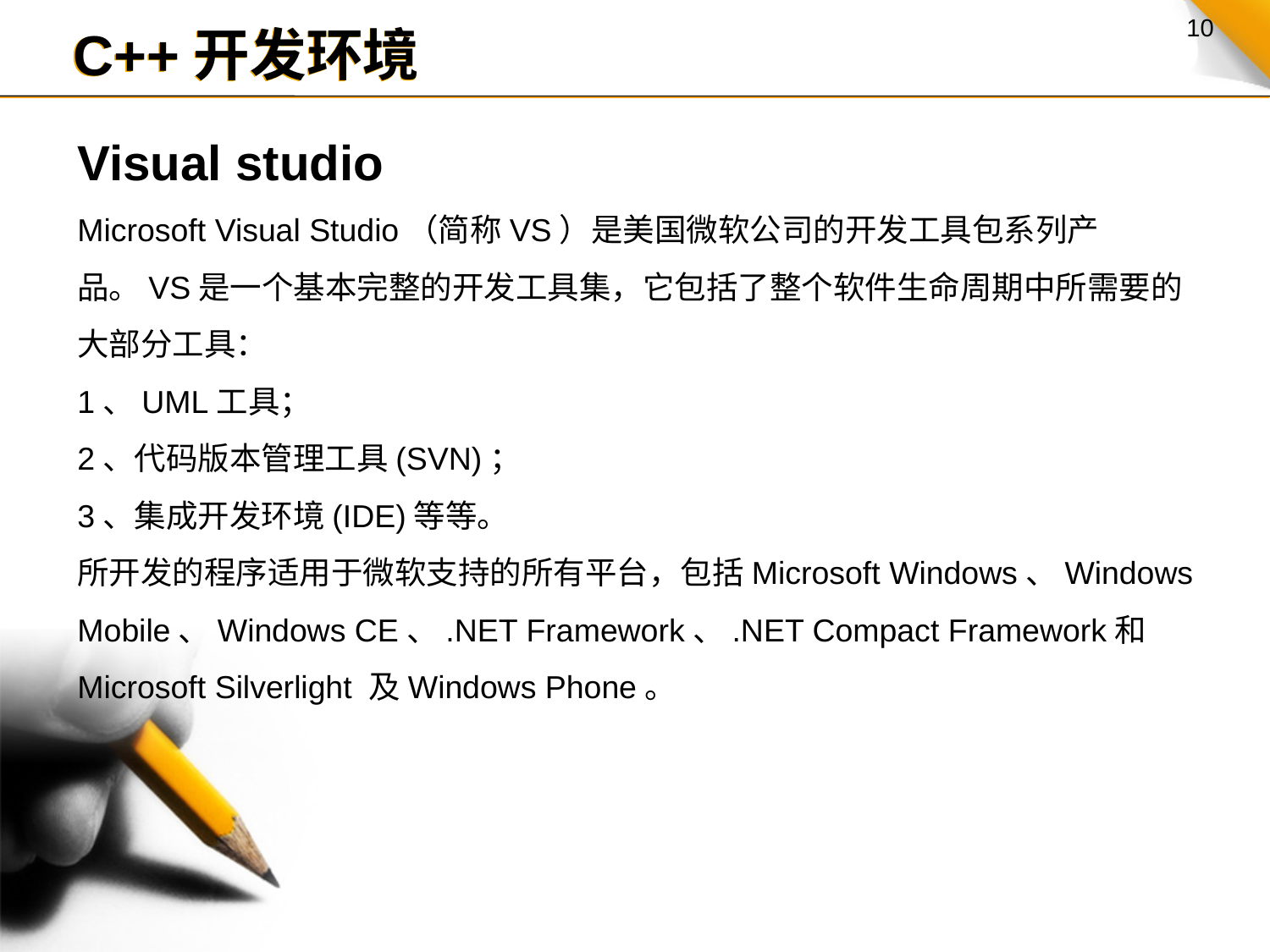

C++开发环境
Visual studio
Microsoft Visual Studio（简称VS）是美国微软公司的开发工具包系列产品。VS是一个基本完整的开发工具集，它包括了整个软件生命周期中所需要的大部分工具：
1、UML工具；
2、代码版本管理工具(SVN)；
3、集成开发环境(IDE)等等。
所开发的程序适用于微软支持的所有平台，包括Microsoft Windows、Windows Mobile、Windows CE、.NET Framework、.NET Compact Framework和Microsoft Silverlight 及Windows Phone。